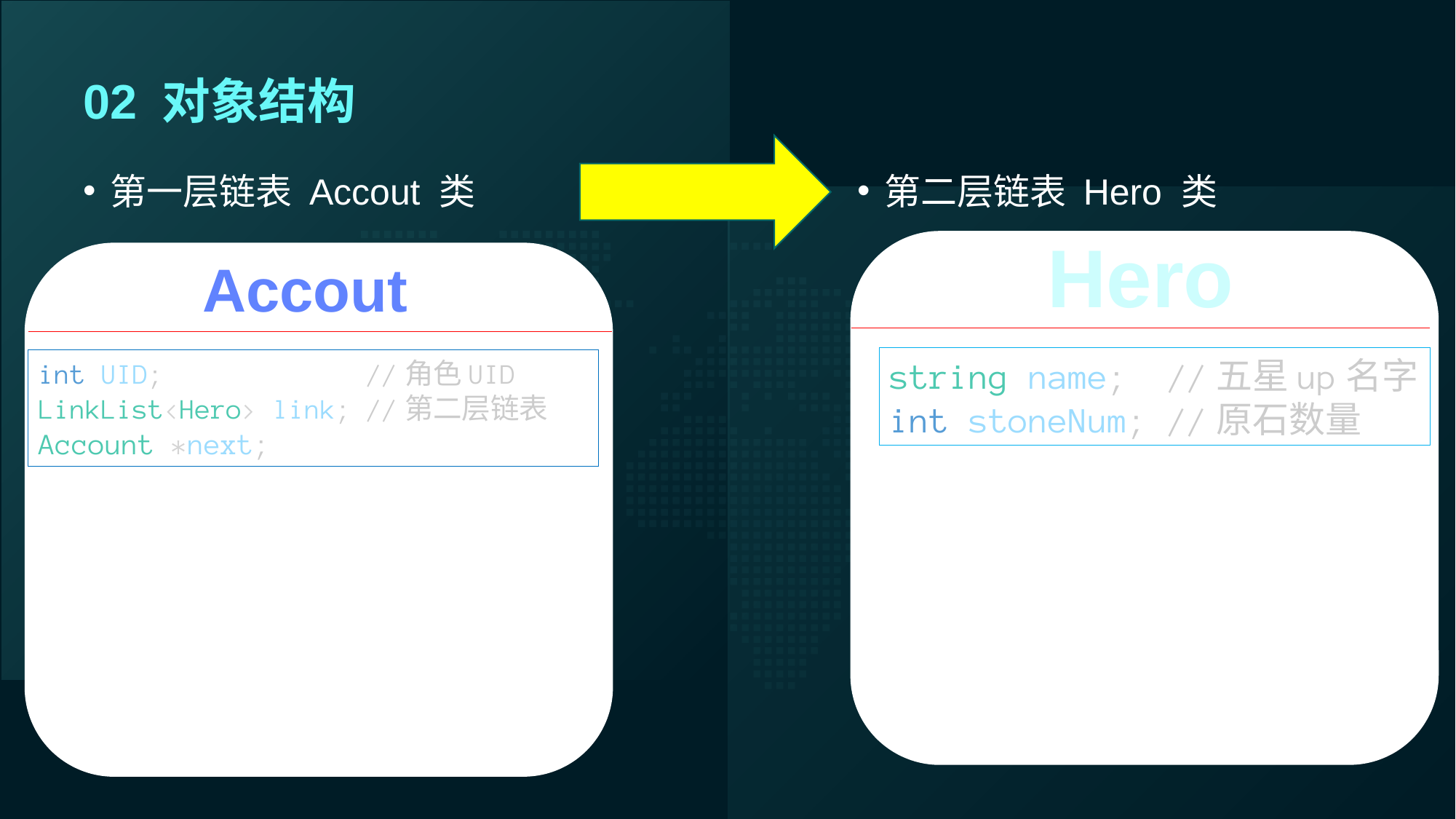

# 02 对象结构

第一层链表 Accout 类

第二层链表 Hero 类
Hero

Accout
string name;  //五星up名字
int stoneNum; //原石数量
int UID;		//角色UID
LinkList<Hero> link;	//第二层链表
Account *next;